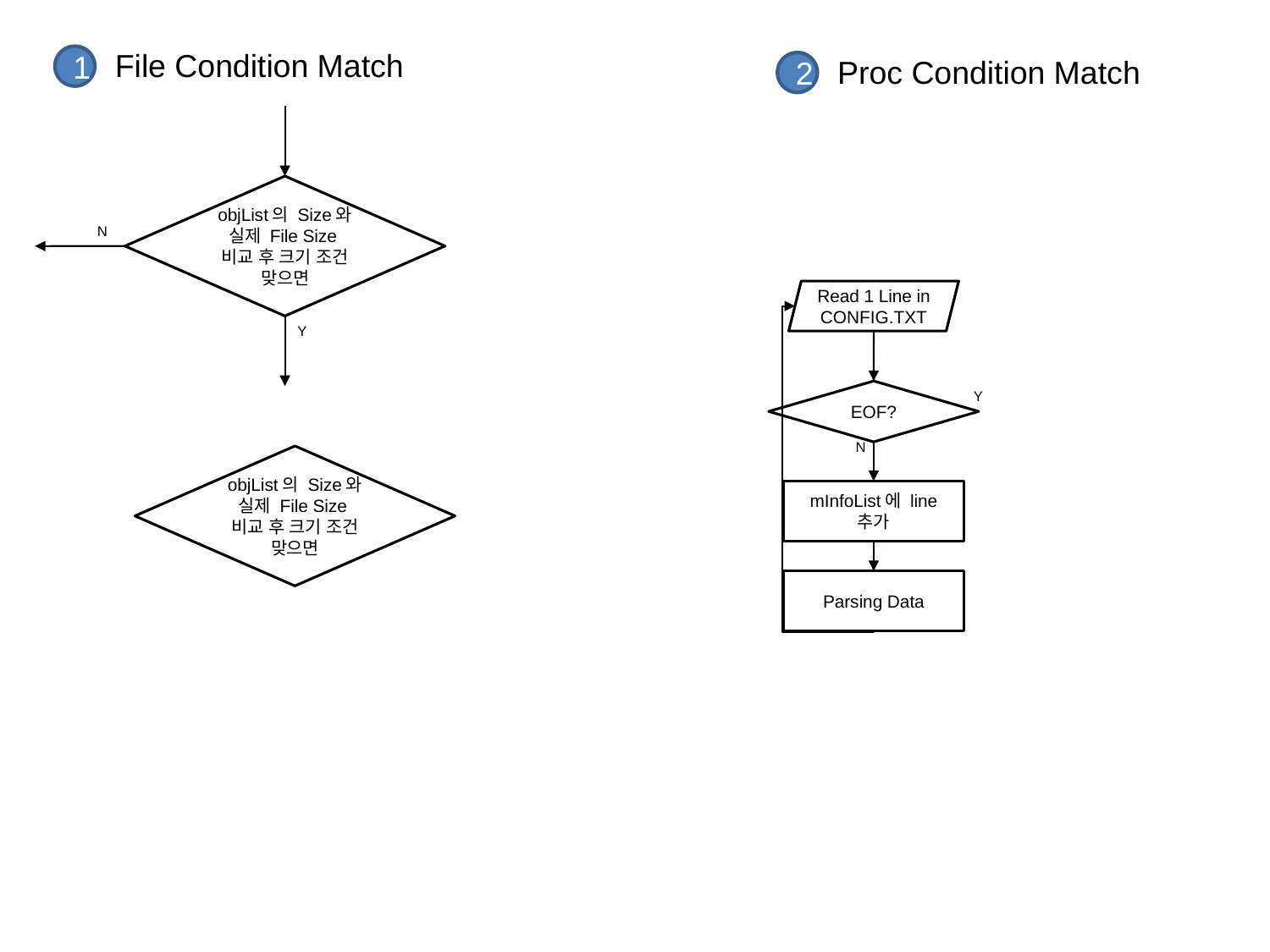

File Condition Match
1
Proc Condition Match
2
objList의 Size와 실제 File Size비교 후 크기 조건 맞으면
N
Read 1 Line in
CONFIG.TXT
Y
EOF?
Y
N
objList의 Size와 실제 File Size비교 후 크기 조건 맞으면
mInfoList에 line 추가
Parsing Data